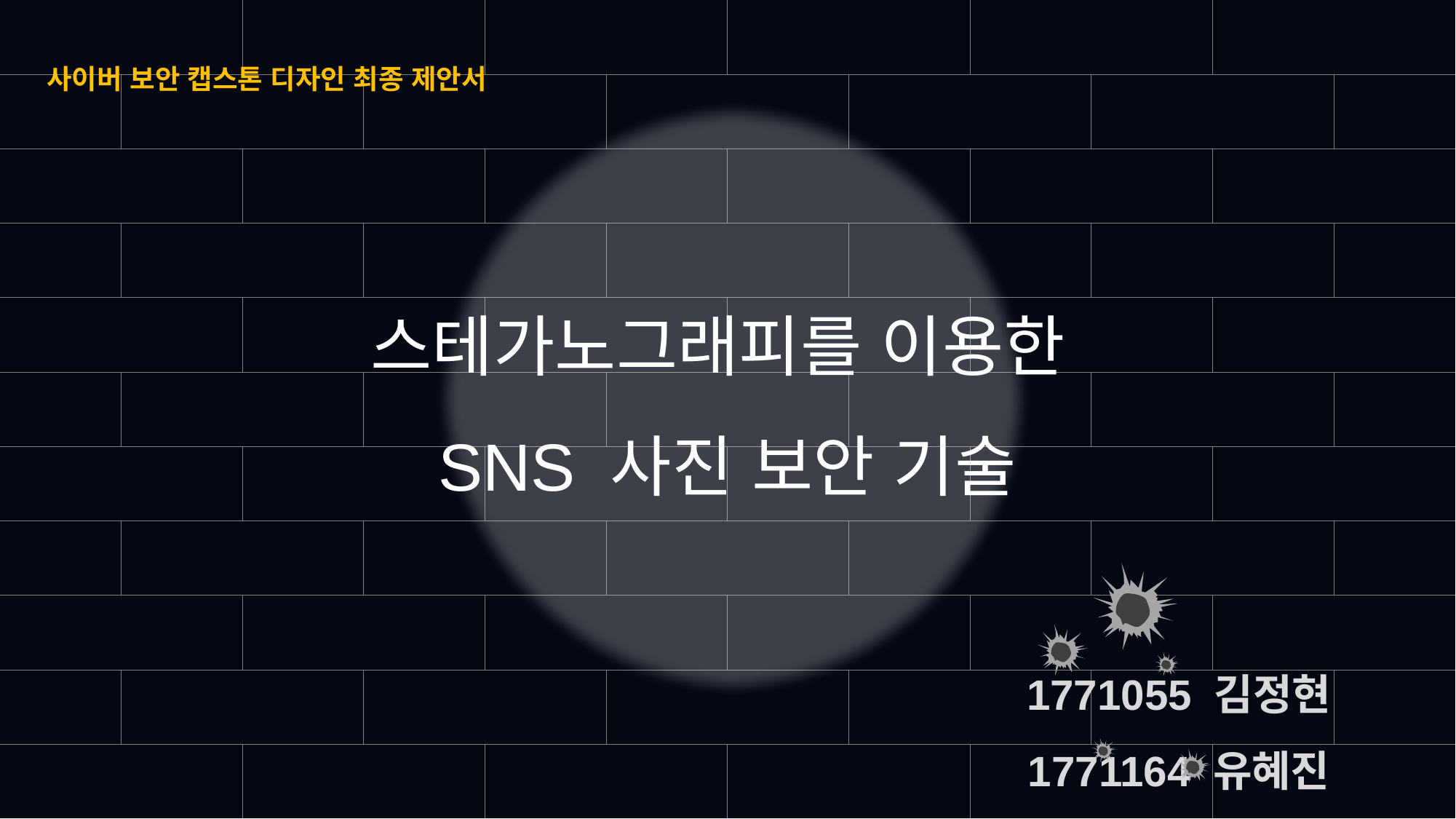

|  |  |  |  |  |  |  |  |  |  |  |  |
| --- | --- | --- | --- | --- | --- | --- | --- | --- | --- | --- | --- |
|  |  |  |  |  |  |  |  |  |  |  |  |
|  |  |  |  |  |  |  |  |  |  |  |  |
|  |  |  |  |  |  |  |  |  |  |  |  |
|  |  |  |  |  |  |  |  |  |  |  |  |
|  |  |  |  |  |  |  |  |  |  |  |  |
|  |  |  |  |  |  |  |  |  |  |  |  |
|  |  |  |  |  |  |  |  |  |  |  |  |
|  |  |  |  |  |  |  |  |  |  |  |  |
|  |  |  |  |  |  |  |  |  |  |  |  |
|  |  |  |  |  |  |  |  |  |  |  |  |
사이버 보안 캡스톤 디자인 최종 제안서

스테가노그래피를 이용한
SNS 사진 보안 기술

1771055 김정현
1771164 유혜진